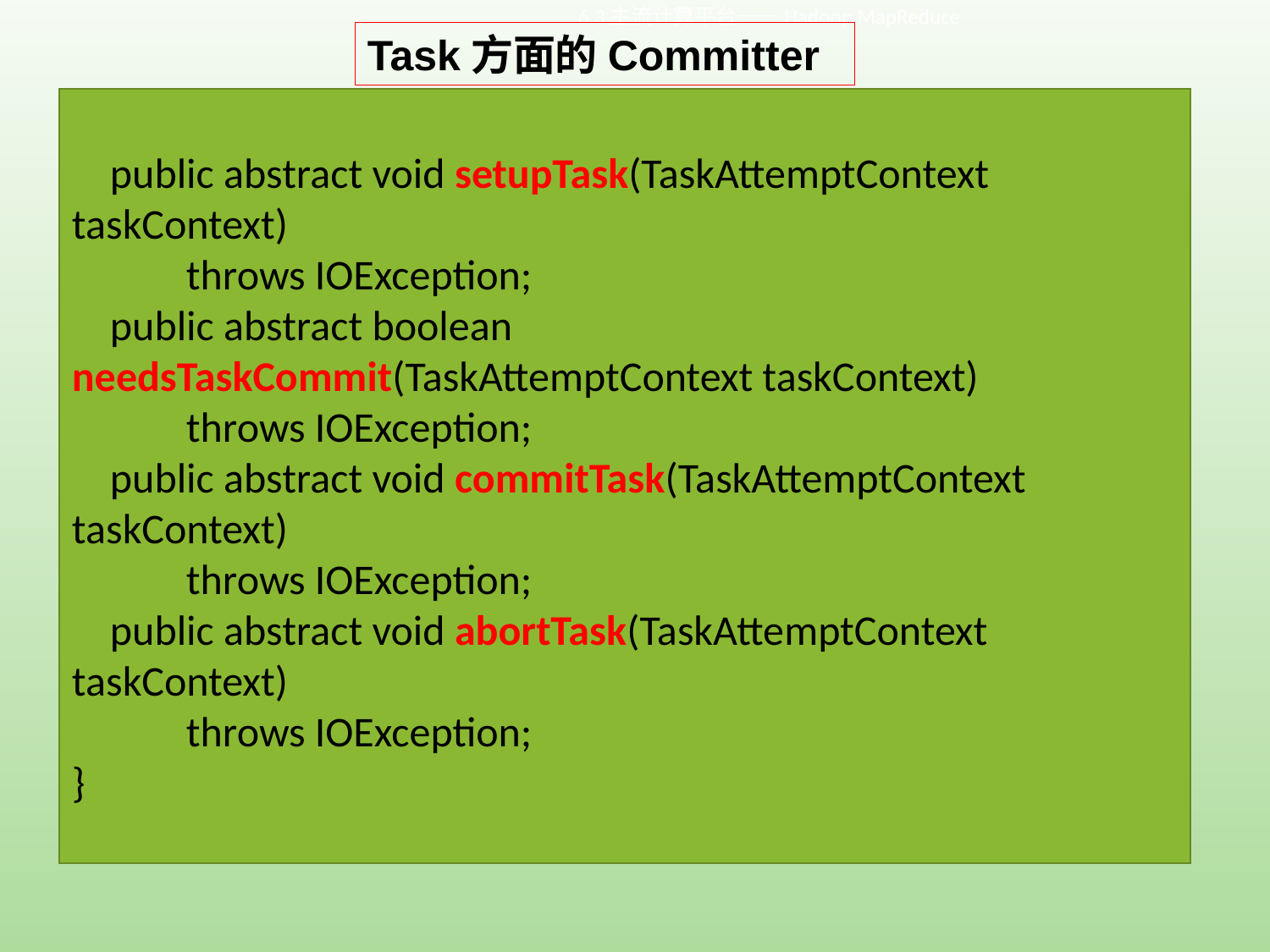

6.3主流计算平台——Hadoop MapReduce

Task方面的Committer

    public abstract void setupTask(TaskAttemptContext taskContext)
            throws IOException;
    public abstract boolean needsTaskCommit(TaskAttemptContext taskContext)
            throws IOException;
    public abstract void commitTask(TaskAttemptContext taskContext)
            throws IOException;
    public abstract void abortTask(TaskAttemptContext taskContext)
            throws IOException;
}